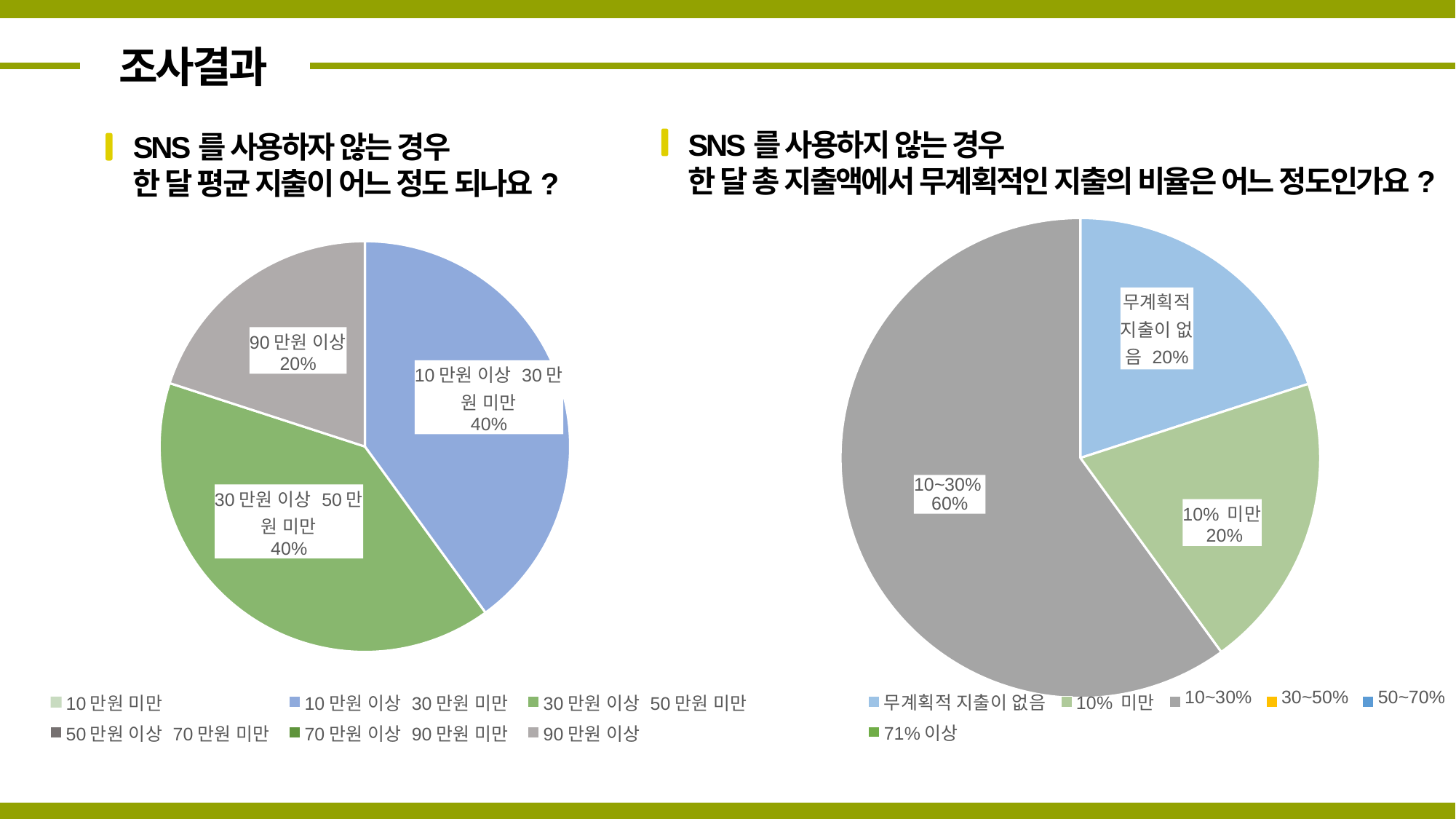

조사결과

### Chart:

| Category |       |
|---|---|
| 무계획적 지출이 없음 | 1.0 |
| 10% 미만 | 1.0 |
| 10~30% | 3.0 |
| 30~50% | 0.0 |
| 50~70% | 0.0 |
| 71%이상 | 0.0 |

### Chart:

| Category |     |
|---|---|
| 10만원 미만 | 0.0 |
| 10만원 이상 30만원 미만 | 2.0 |
| 30만원 이상 50만원 미만 | 2.0 |
| 50만원 이상 70만원 미만 | 0.0 |
| 70만원 이상 90만원 미만 | 0.0 |
| 90만원 이상 | 1.0 |
SNS를 사용하지 않는 경우
한 달 총 지출액에서 무계획적인 지출의 비율은 어느 정도인가요?

SNS를 사용하자 않는 경우
한 달 평균 지출이 어느 정도 되나요?